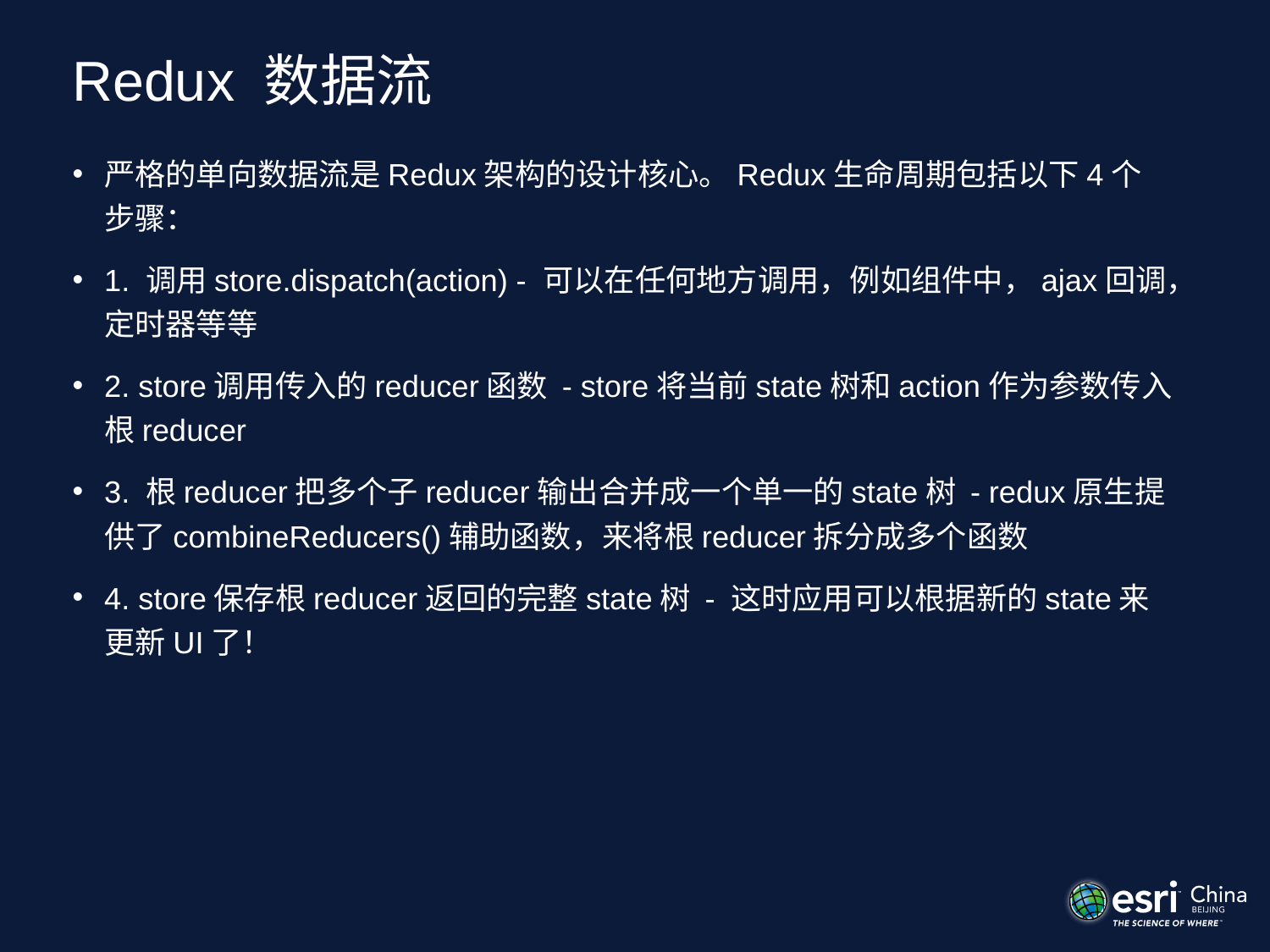

# Redux 数据流
严格的单向数据流是Redux架构的设计核心。Redux生命周期包括以下4个步骤：
1. 调用store.dispatch(action) - 可以在任何地方调用，例如组件中，ajax回调，定时器等等
2. store调用传入的reducer函数 - store将当前state树和action作为参数传入根reducer
3. 根reducer把多个子reducer输出合并成一个单一的state树 - redux原生提供了combineReducers()辅助函数，来将根reducer拆分成多个函数
4. store保存根reducer返回的完整state树 - 这时应用可以根据新的state来更新UI了！